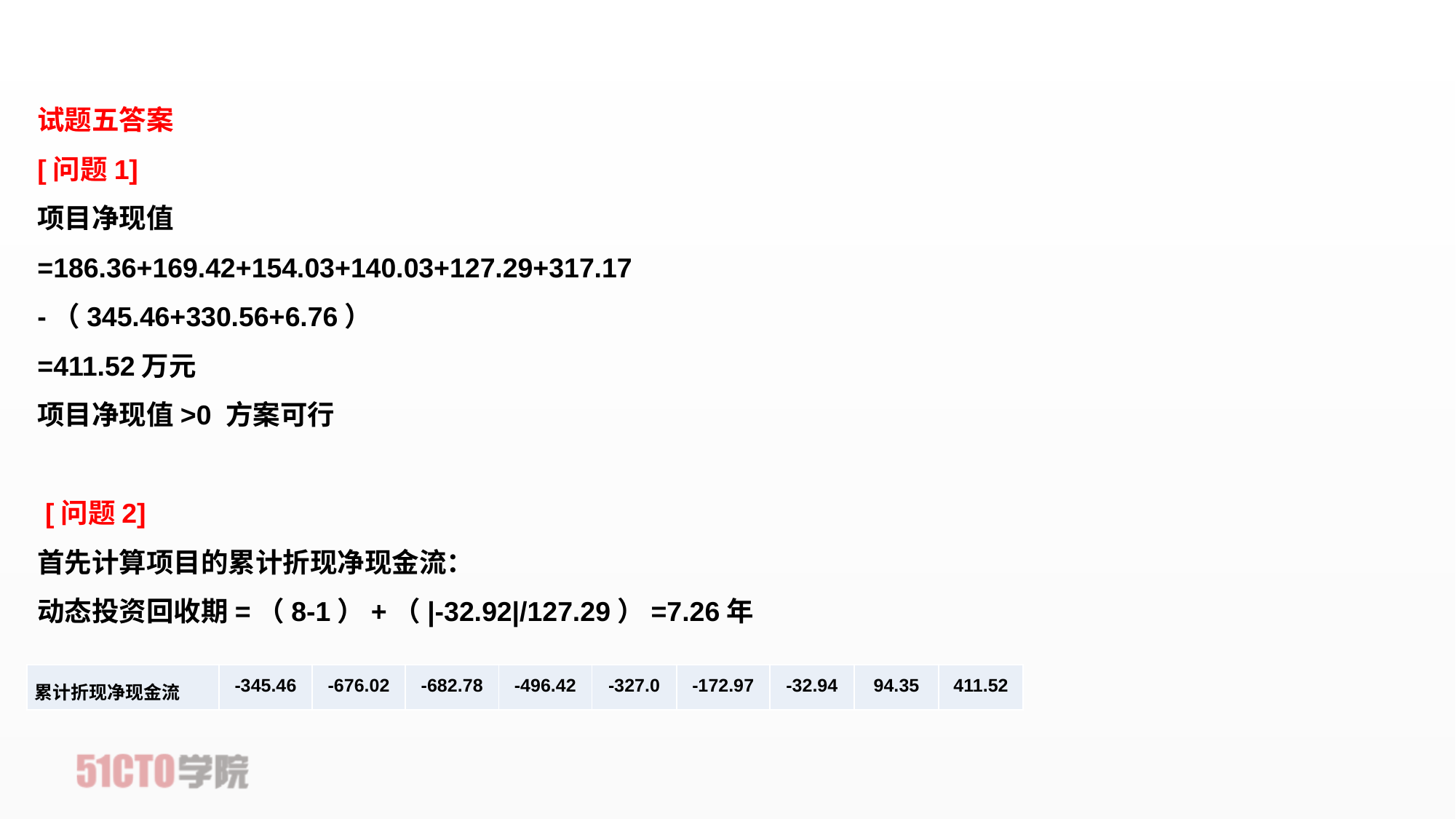

试题五答案
[问题1]
项目净现值
=186.36+169.42+154.03+140.03+127.29+317.17
-（345.46+330.56+6.76）
=411.52万元
项目净现值>0 方案可行

 [问题2]
首先计算项目的累计折现净现金流：
动态投资回收期=（8-1）+（|-32.92|/127.29）=7.26年

| 累计折现净现金流 | -345.46 | -676.02 | -682.78 | -496.42 | -327.0 | -172.97 | -32.94 | 94.35 | 411.52 |
| --- | --- | --- | --- | --- | --- | --- | --- | --- | --- |